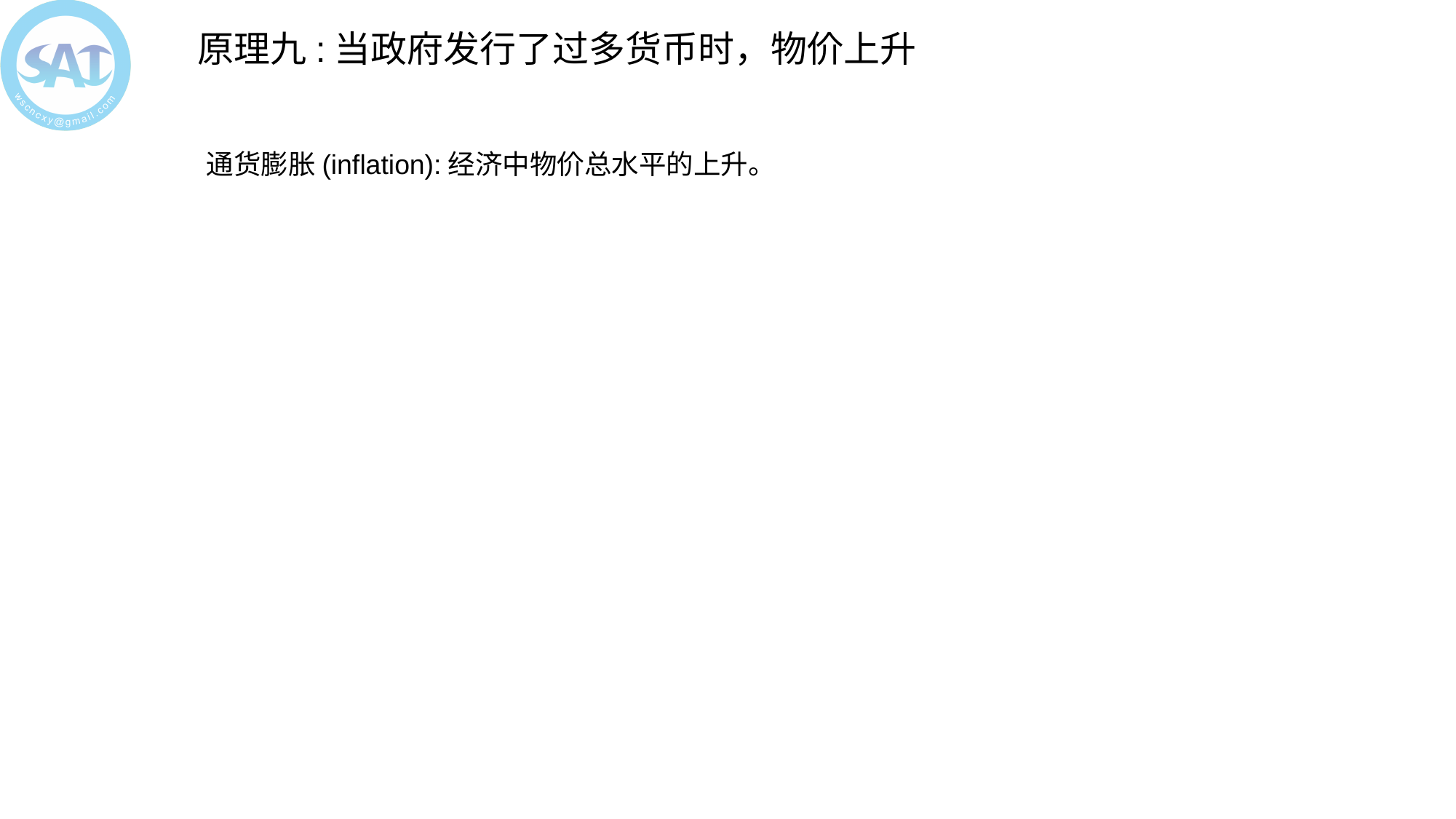

原理九:当政府发行了过多货币时，物价上升
通货膨胀(inflation):经济中物价总水平的上升。